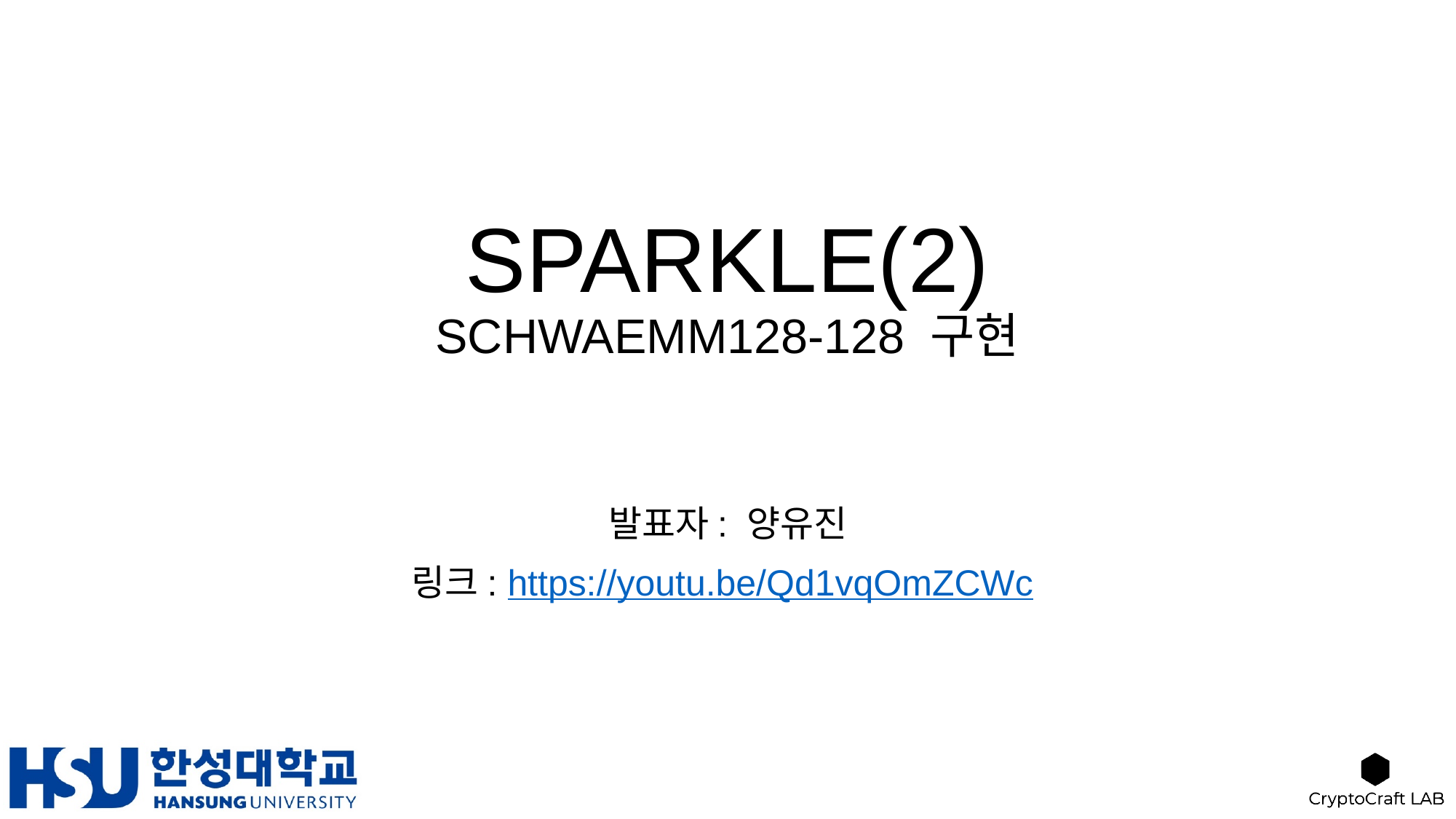

# SPARKLE(2) SCHWAEMM128-128 구현
발표자: 양유진
링크: https://youtu.be/Qd1vqOmZCWc